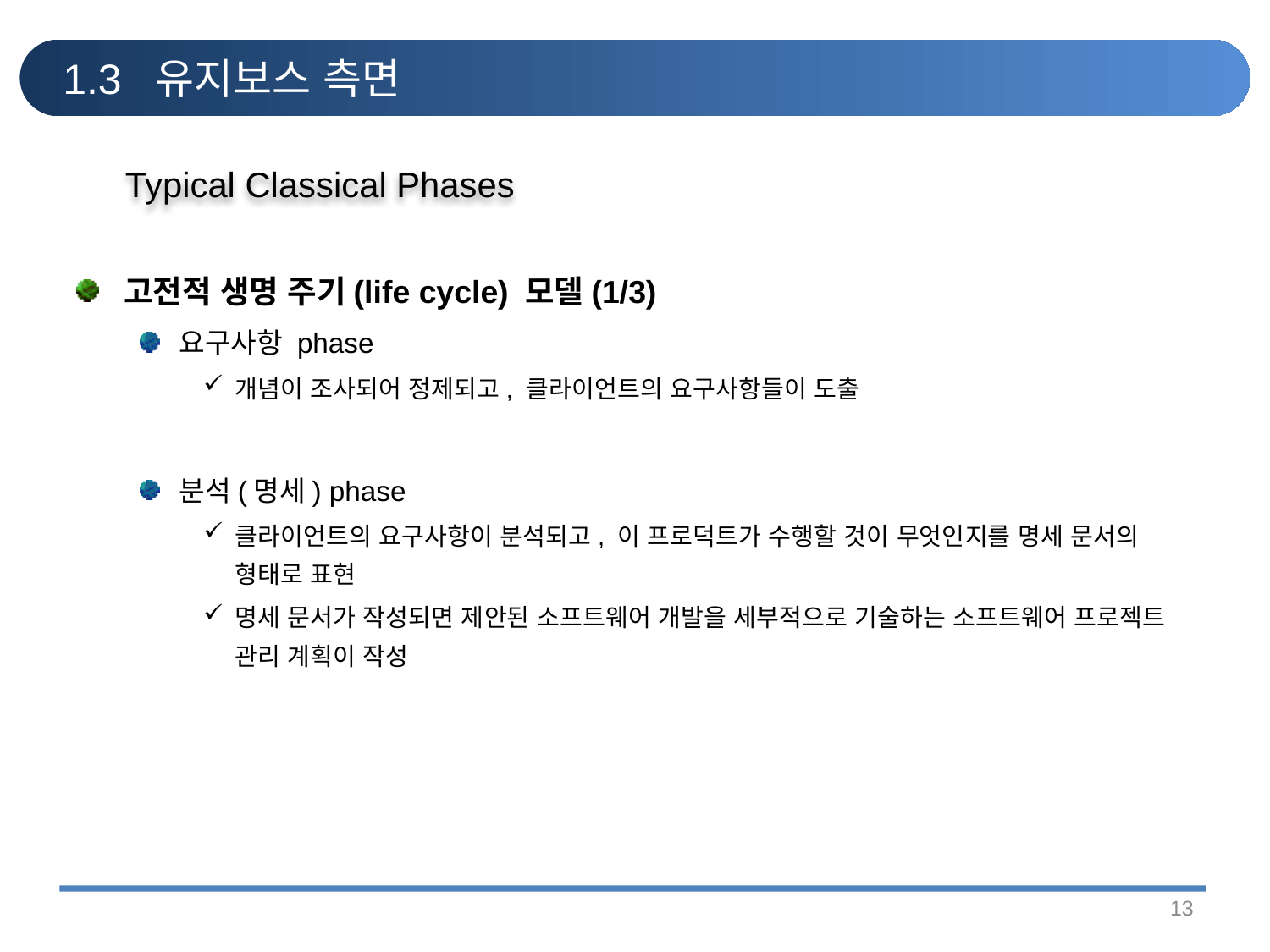

# 1.3  유지보스 측면
Typical Classical Phases
고전적 생명 주기(life cycle) 모델(1/3)
요구사항 phase
개념이 조사되어 정제되고, 클라이언트의 요구사항들이 도출

분석(명세) phase
클라이언트의 요구사항이 분석되고, 이 프로덕트가 수행할 것이 무엇인지를 명세 문서의 형태로 표현
명세 문서가 작성되면 제안된 소프트웨어 개발을 세부적으로 기술하는 소프트웨어 프로젝트 관리 계획이 작성
13